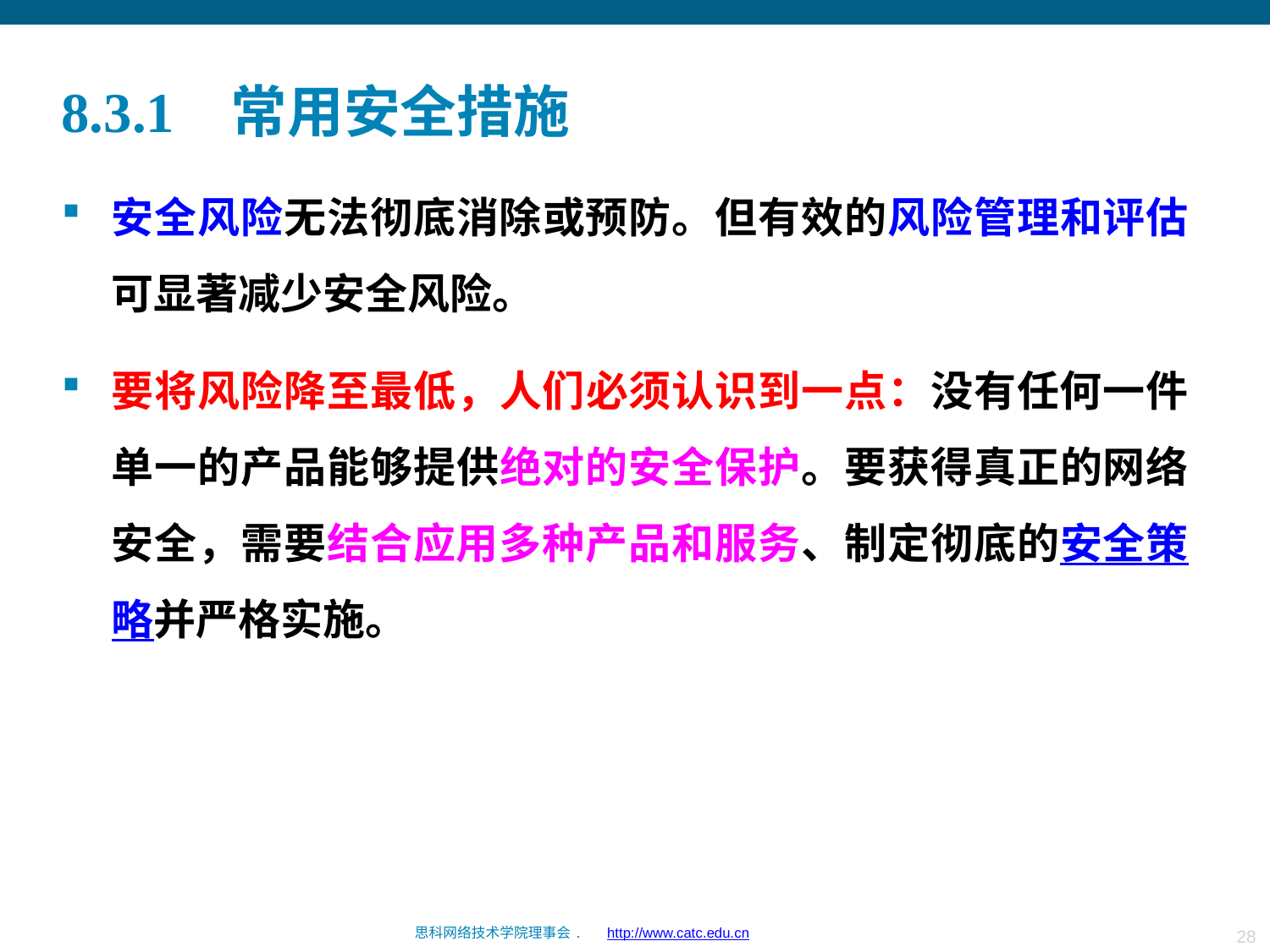

# 8.3.1   常用安全措施
安全风险无法彻底消除或预防。但有效的风险管理和评估可显著减少安全风险。
要将风险降至最低，人们必须认识到一点：没有任何一件单一的产品能够提供绝对的安全保护。要获得真正的网络安全，需要结合应用多种产品和服务、制定彻底的安全策略并严格实施。